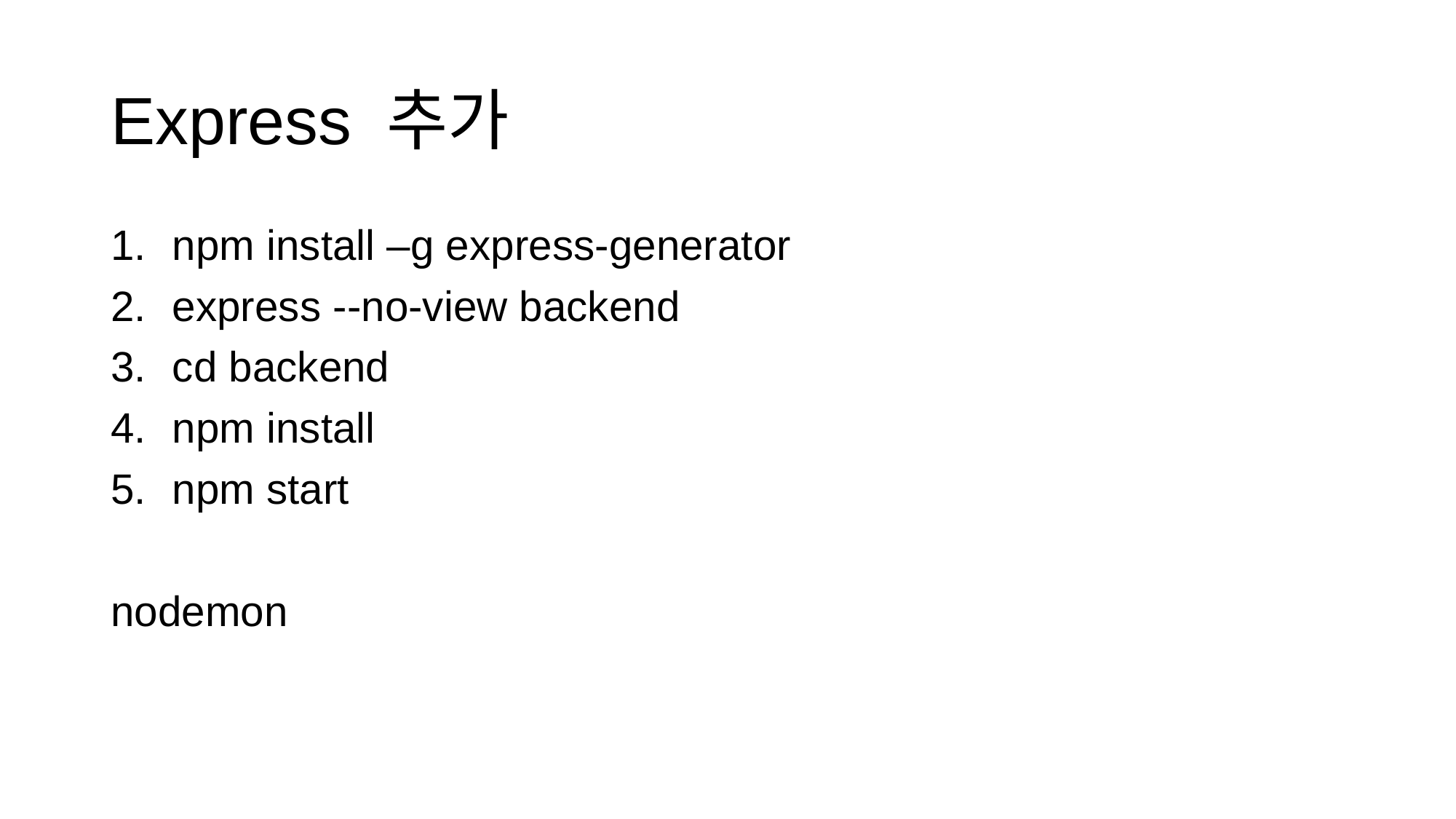

# Express 추가
npm install –g express-generator
express --no-view backend
cd backend
npm install
npm start

nodemon